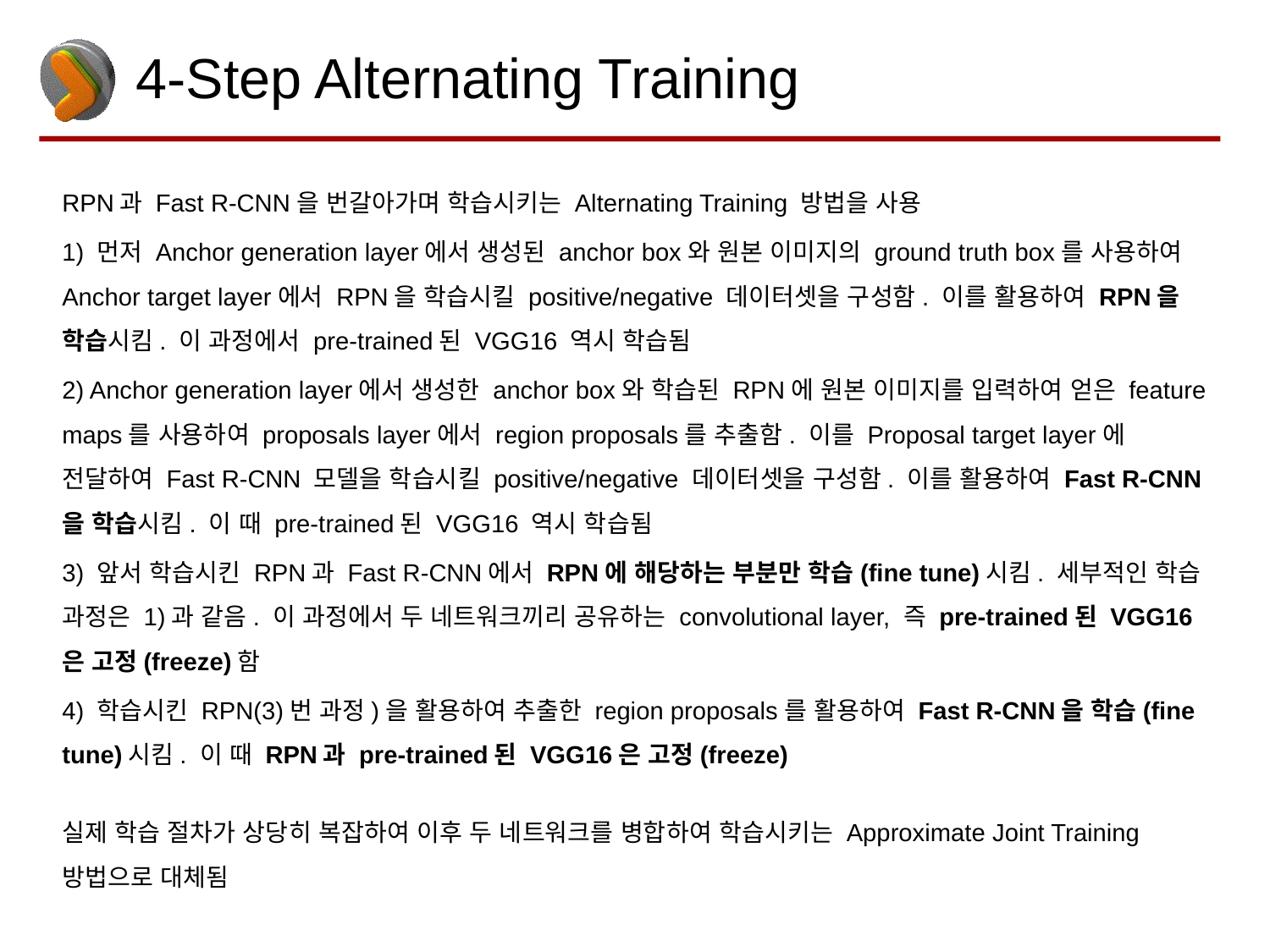

# 4-Step Alternating Training
RPN과 Fast R-CNN을 번갈아가며 학습시키는 Alternating Training 방법을 사용
1) 먼저 Anchor generation layer에서 생성된 anchor box와 원본 이미지의 ground truth box를 사용하여 Anchor target layer에서 RPN을 학습시킬 positive/negative 데이터셋을 구성함. 이를 활용하여 RPN을 학습시킴. 이 과정에서 pre-trained된 VGG16 역시 학습됨
2) Anchor generation layer에서 생성한 anchor box와 학습된 RPN에 원본 이미지를 입력하여 얻은 feature maps를 사용하여 proposals layer에서 region proposals를 추출함. 이를 Proposal target layer에 전달하여 Fast R-CNN 모델을 학습시킬 positive/negative 데이터셋을 구성함. 이를 활용하여 Fast R-CNN을 학습시킴. 이 때 pre-trained된 VGG16 역시 학습됨
3) 앞서 학습시킨 RPN과 Fast R-CNN에서 RPN에 해당하는 부분만 학습(fine tune)시킴. 세부적인 학습 과정은 1)과 같음. 이 과정에서 두 네트워크끼리 공유하는 convolutional layer, 즉 pre-trained된 VGG16은 고정(freeze)함
4) 학습시킨 RPN(3)번 과정)을 활용하여 추출한 region proposals를 활용하여 Fast R-CNN을 학습(fine tune)시킴. 이 때 RPN과 pre-trained된 VGG16은 고정(freeze)

실제 학습 절차가 상당히 복잡하여 이후 두 네트워크를 병합하여 학습시키는 Approximate Joint Training 방법으로 대체됨